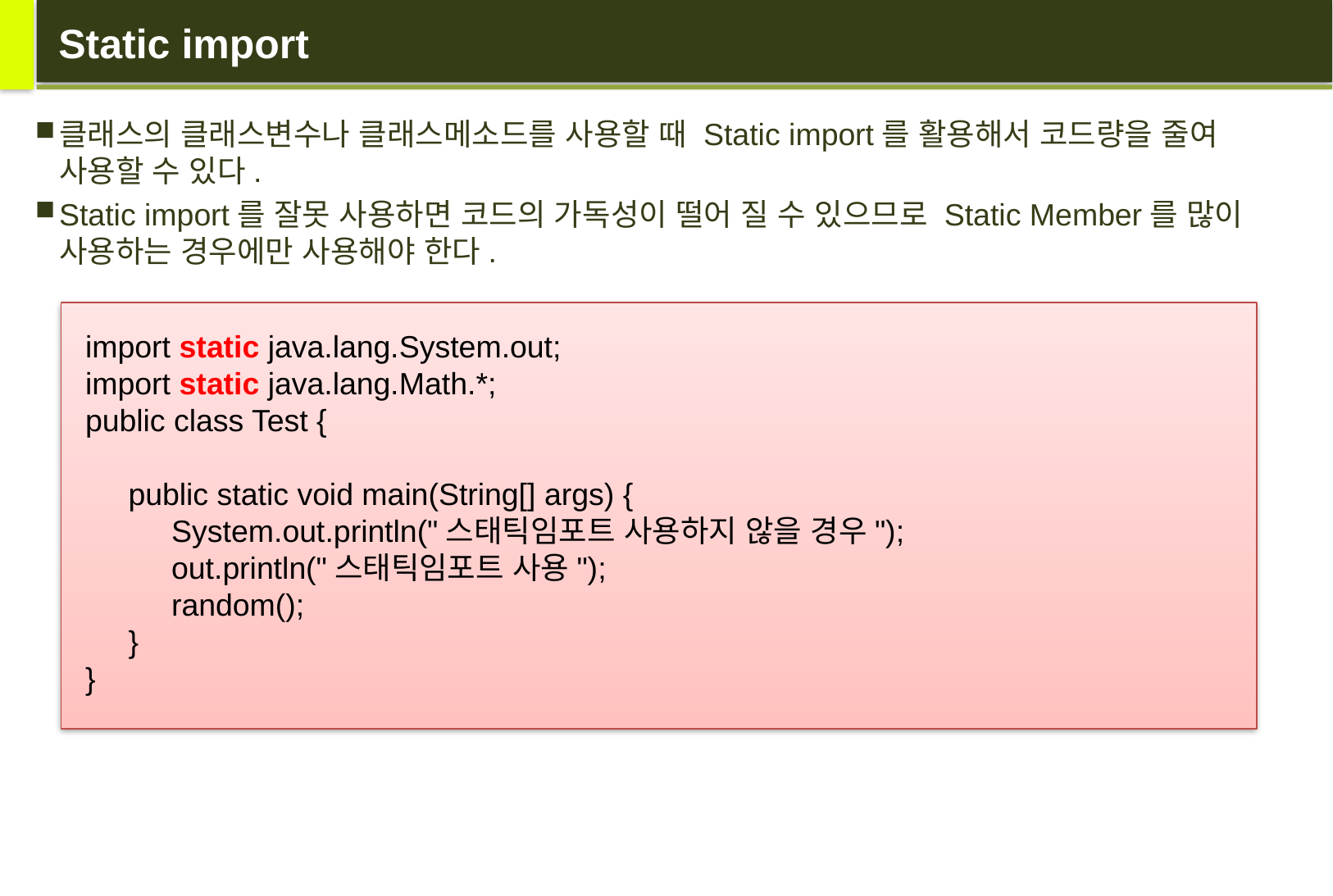

# Static import
클래스의 클래스변수나 클래스메소드를 사용할 때 Static import를 활용해서 코드량을 줄여 사용할 수 있다.
Static import를 잘못 사용하면 코드의 가독성이 떨어 질 수 있으므로 Static Member를 많이 사용하는 경우에만 사용해야 한다.
import static java.lang.System.out;
import static java.lang.Math.*;
public class Test {

     public static void main(String[] args) {
          System.out.println("스태틱임포트 사용하지 않을 경우");
          out.println("스태틱임포트 사용");
          random();
     }
}